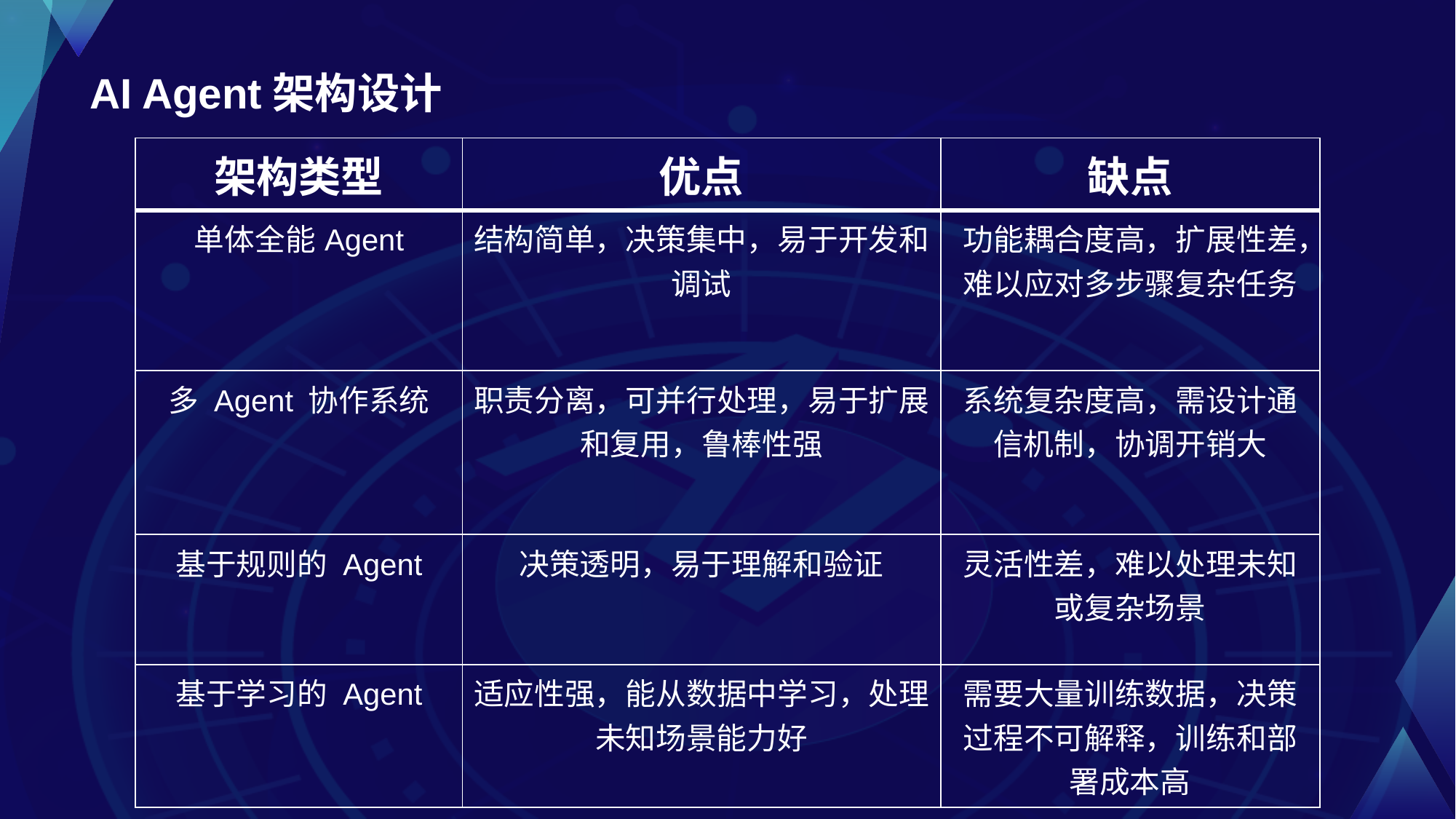

# AI Agent架构设计
| 架构类型 | 优点 | 缺点 |
| --- | --- | --- |
| 单体全能Agent | 结构简单，决策集中，易于开发和调试 | 功能耦合度高，扩展性差，难以应对多步骤复杂任务 |
| 多 Agent 协作系统 | 职责分离，可并行处理，易于扩展和复用，鲁棒性强 | 系统复杂度高，需设计通信机制，协调开销大 |
| 基于规则的 Agent | 决策透明，易于理解和验证 | 灵活性差，难以处理未知或复杂场景 |
| 基于学习的 Agent | 适应性强，能从数据中学习，处理未知场景能力好 | 需要大量训练数据，决策过程不可解释，训练和部署成本高 |